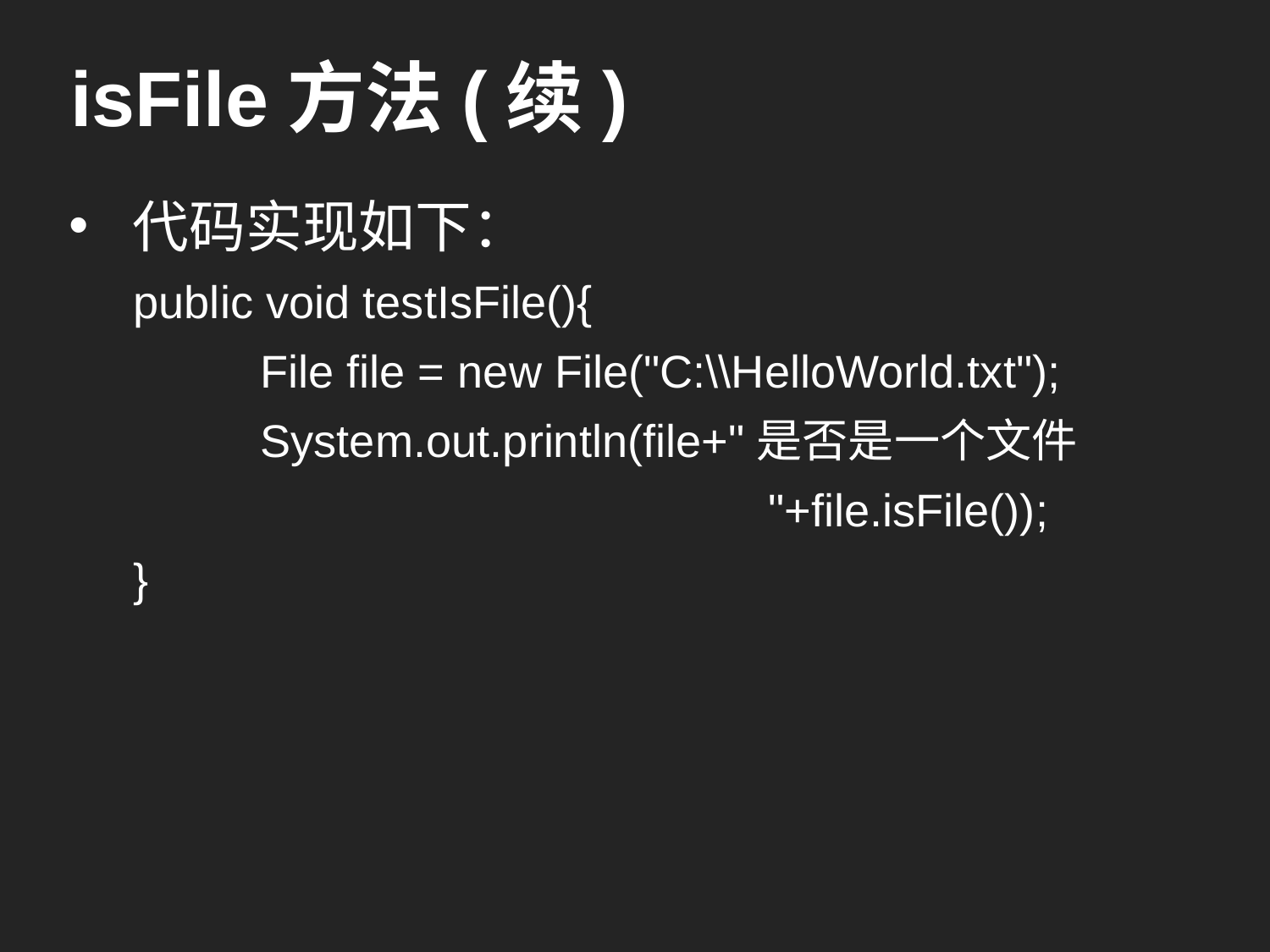

# isFile方法(续)
代码实现如下：
public void testIsFile(){
	File file = new File("C:\\HelloWorld.txt");
	System.out.println(file+"是否是一个文件
					"+file.isFile());
}